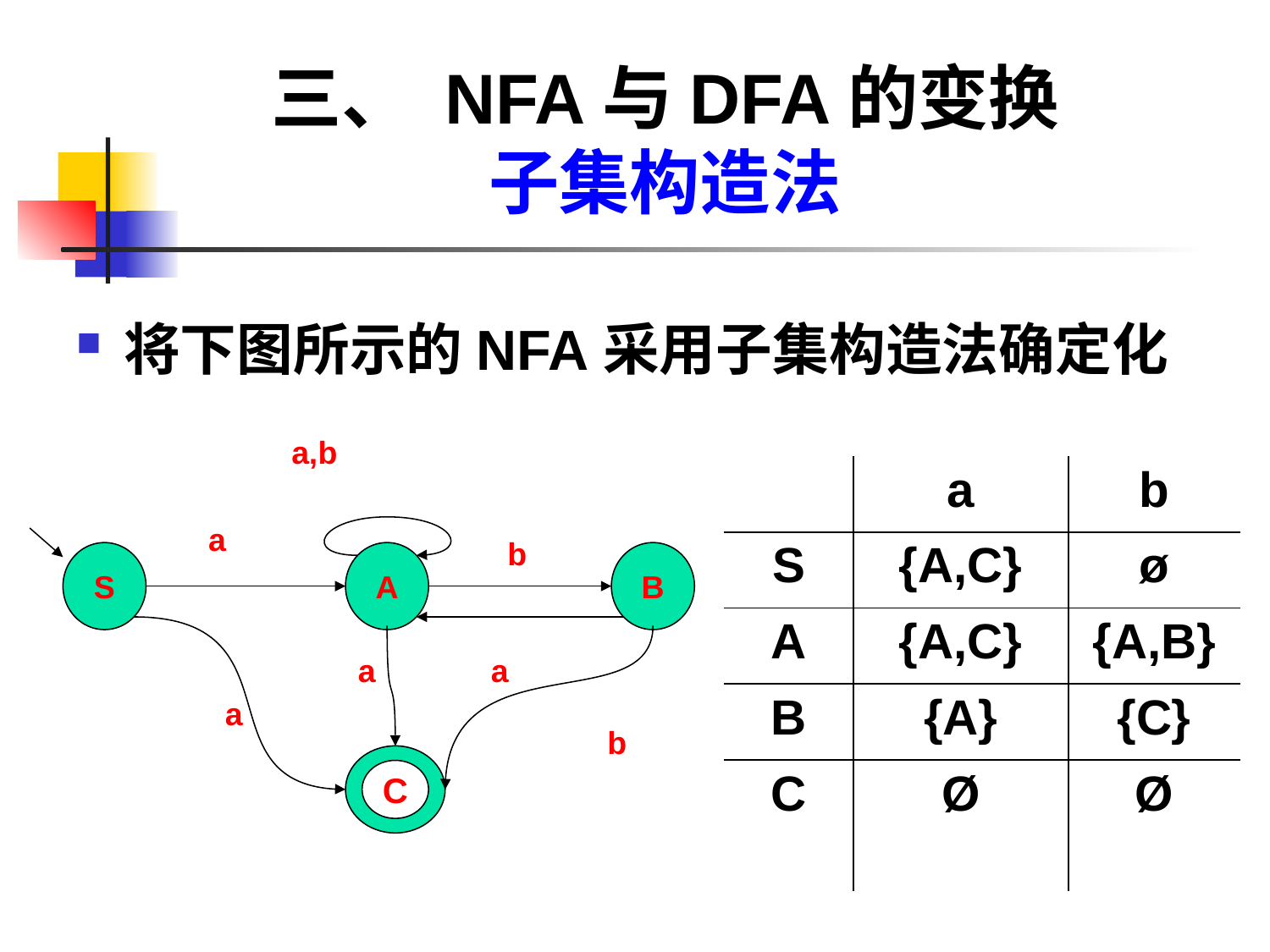

三、 NFA与DFA的变换
子集构造法
将下图所示的NFA采用子集构造法确定化
a,b
a

b
S
A
B
a
a
a
b
C
|  | a | b |
| --- | --- | --- |
| S | {A,C} | ø |
| A | {A,C} | {A,B} |
| B | {A} | {C} |
| C | Ø | Ø |